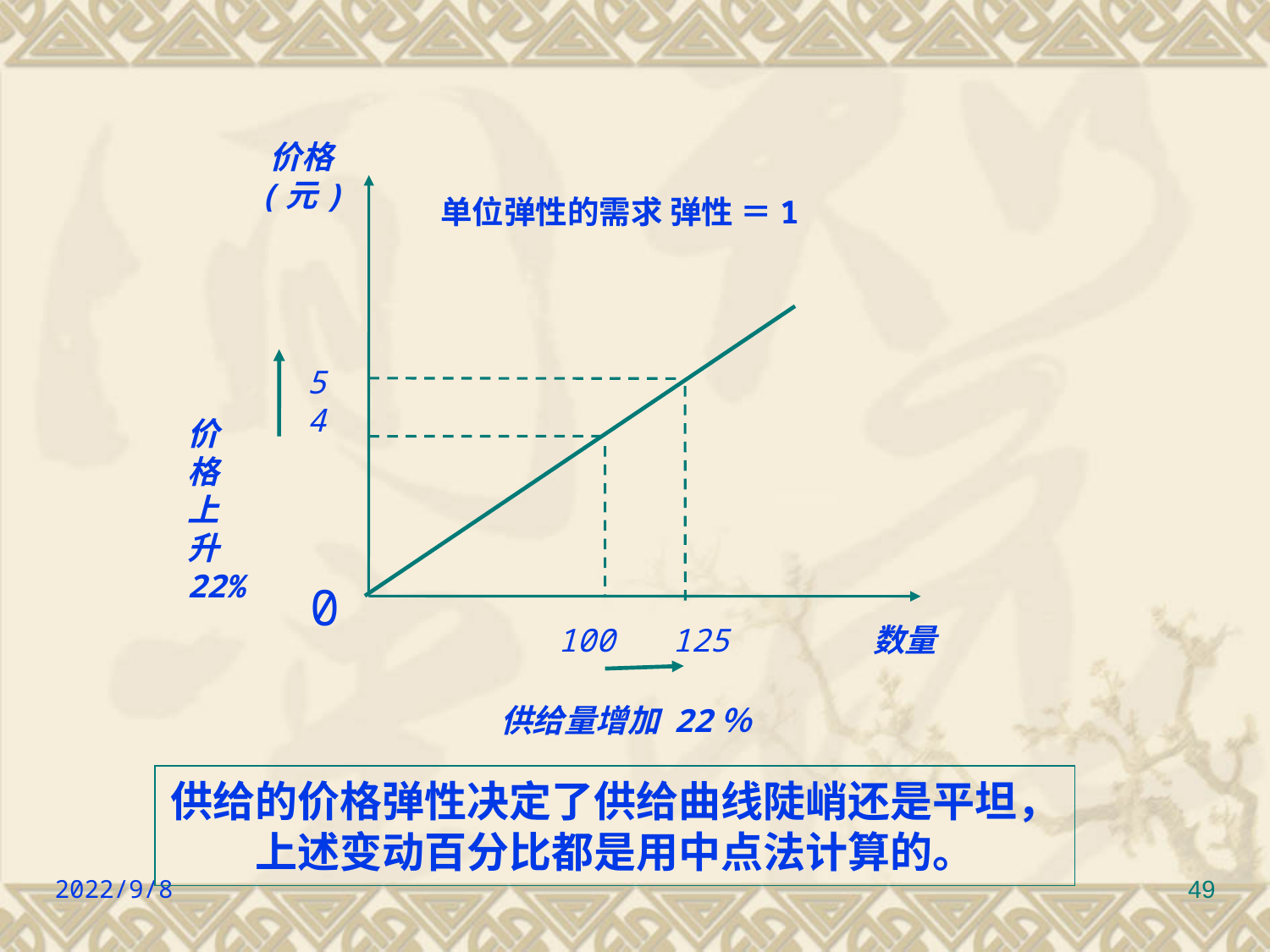

价格
(元)
单位弹性的需求 弹性 ＝1

5
4

价
格
上
升
22%

0

数量
100   125

供给量增加 22％
供给的价格弹性决定了供给曲线陡峭还是平坦，
上述变动百分比都是用中点法计算的。
2022/9/8
49